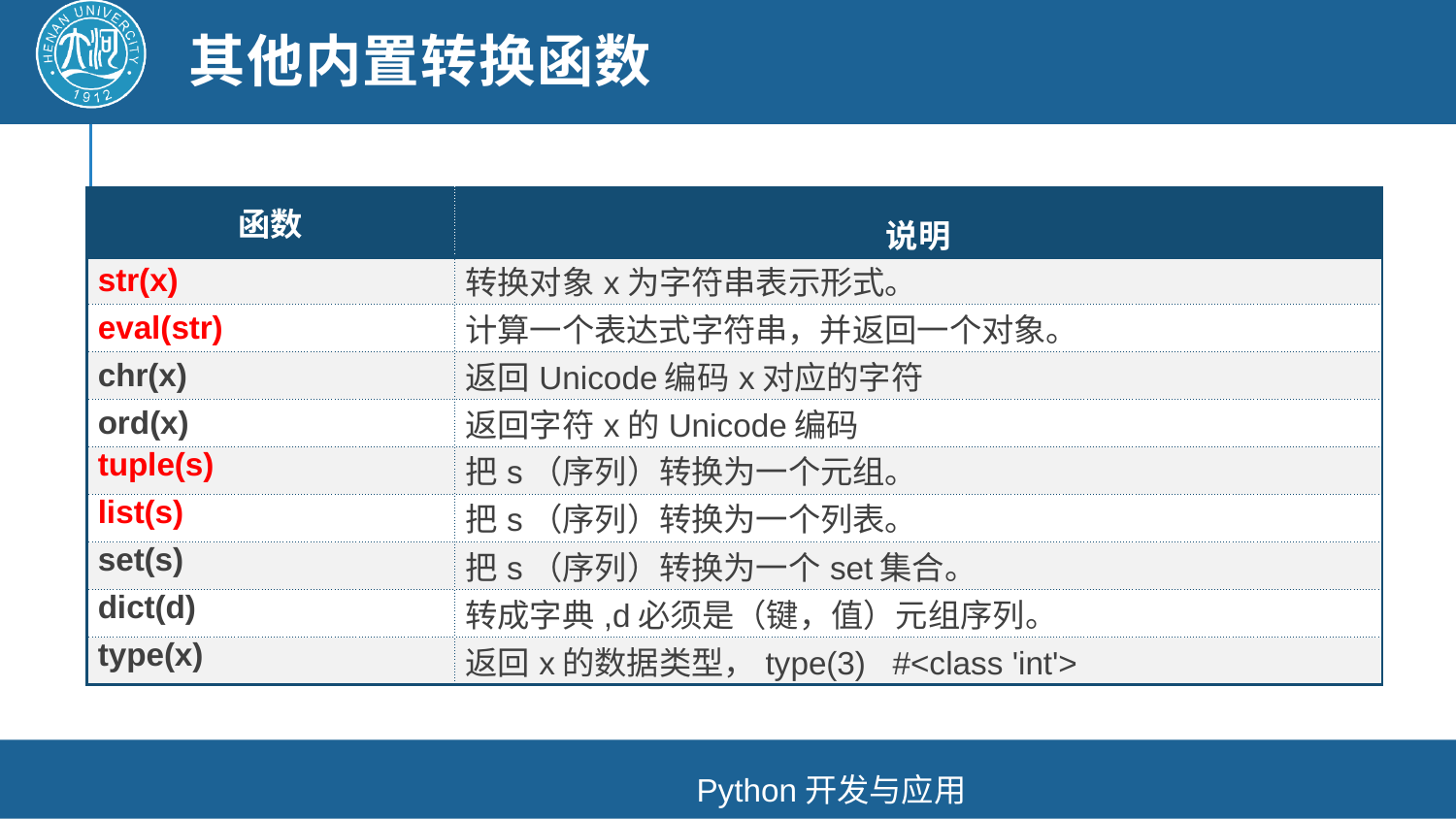

# 其他内置转换函数
| 函数 | 说明 |
| --- | --- |
| str(x) | 转换对象x为字符串表示形式。 |
| eval(str) | 计算一个表达式字符串，并返回一个对象。 |
| chr(x) | 返回Unicode编码x对应的字符 |
| ord(x) | 返回字符x的Unicode编码 |
| tuple(s) | 把s（序列）转换为一个元组。 |
| list(s) | 把s（序列）转换为一个列表。 |
| set(s) | 把s（序列）转换为一个set集合。 |
| dict(d) | 转成字典,d必须是（键，值）元组序列。 |
| type(x) | 返回x的数据类型，type(3) #<class 'int'> |

Python开发与应用
37